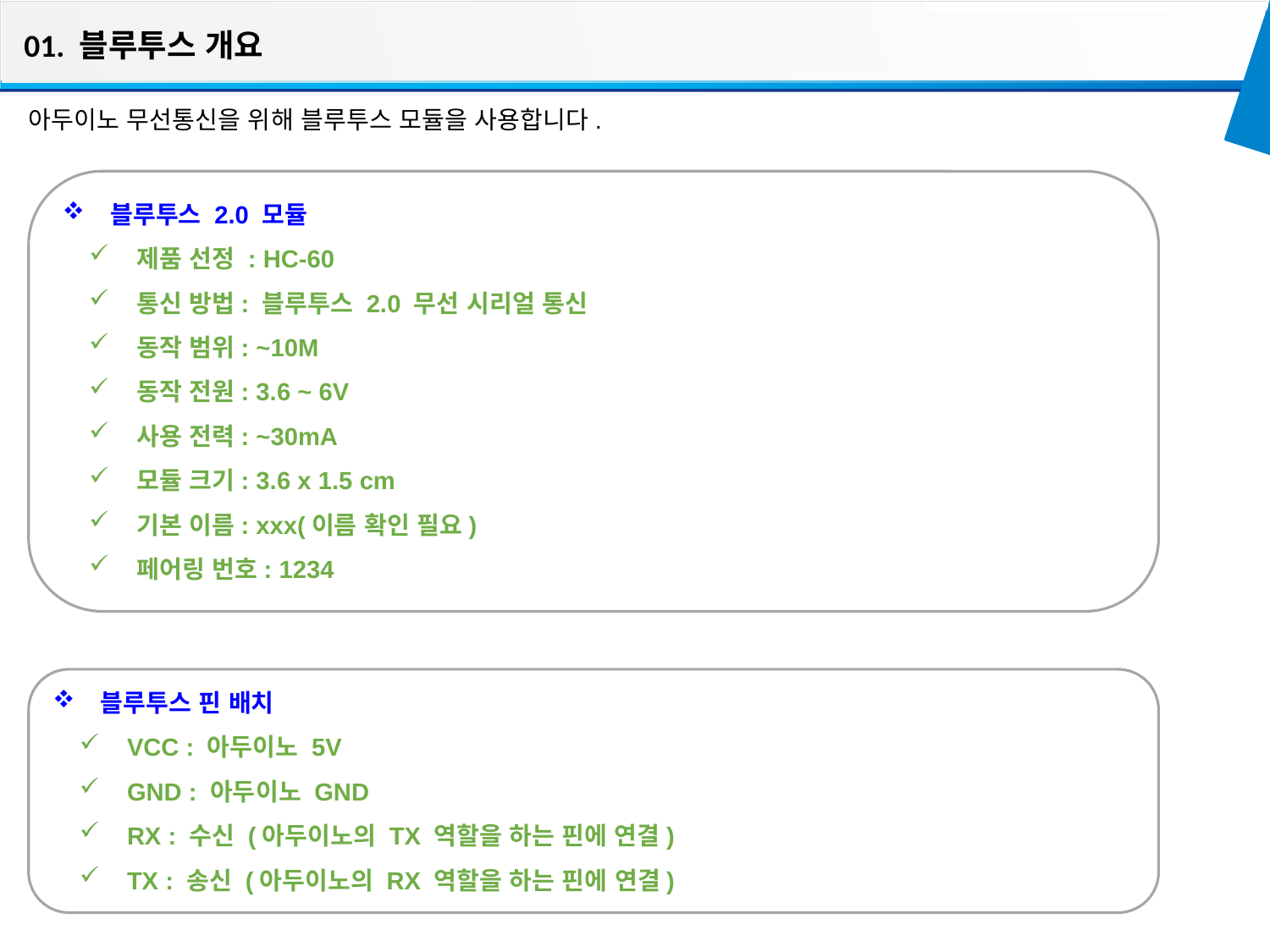

01. 블루투스 개요

아두이노 무선통신을 위해 블루투스 모듈을 사용합니다.
블루투스 2.0 모듈
제품 선정 : HC-60
통신 방법: 블루투스 2.0 무선 시리얼 통신
동작 범위: ~10M
동작 전원: 3.6 ~ 6V
사용 전력: ~30mA
모듈 크기: 3.6 x 1.5 cm
기본 이름: xxx(이름 확인 필요)
페어링 번호: 1234
블루투스 핀 배치
VCC : 아두이노 5V
GND : 아두이노 GND
RX : 수신 (아두이노의 TX 역할을 하는 핀에 연결)
TX : 송신 (아두이노의 RX 역할을 하는 핀에 연결)